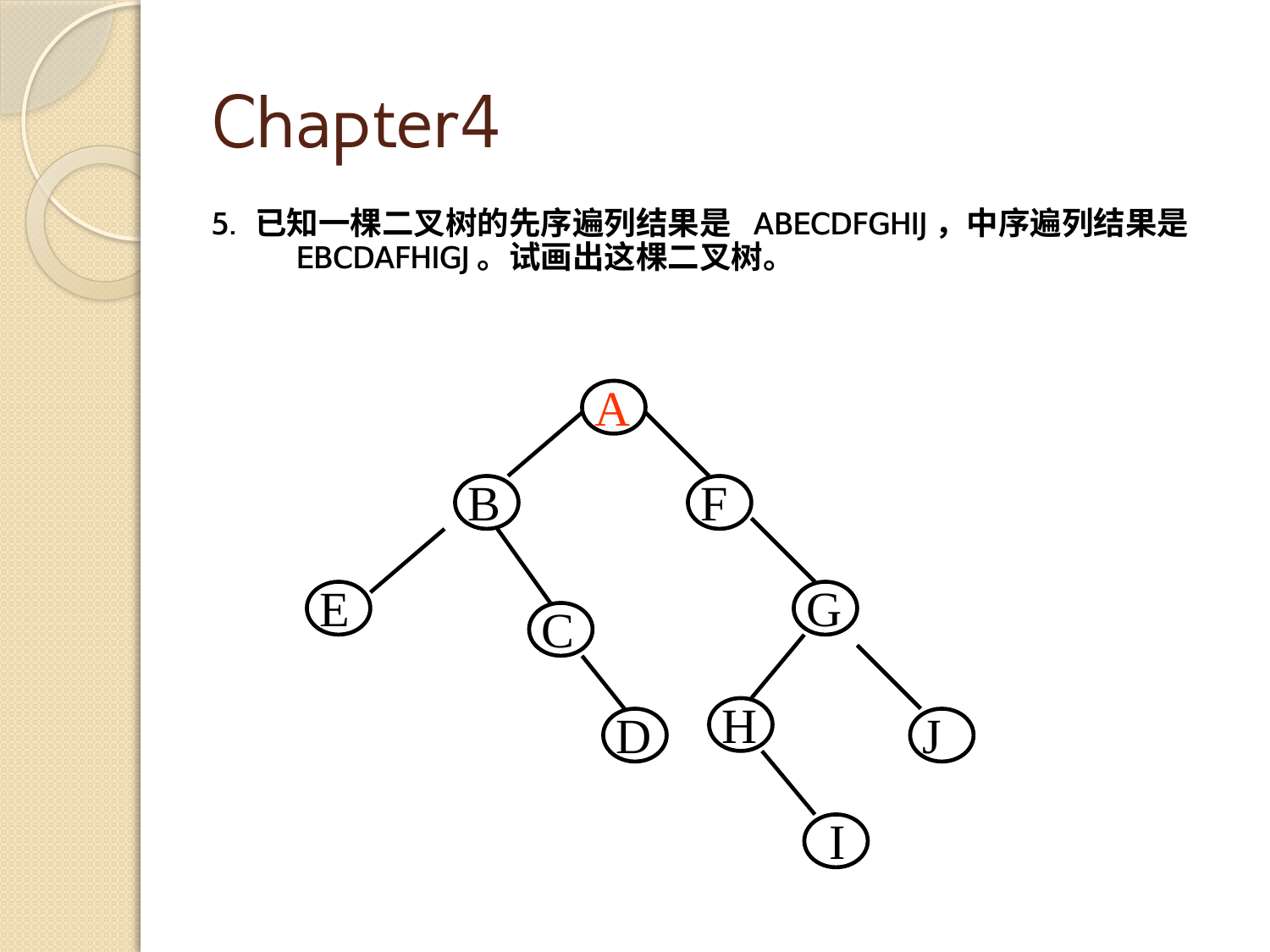

# Chapter4
5. 已知一棵二叉树的先序遍列结果是  ABECDFGHIJ，中序遍列结果是  EBCDAFHIGJ。试画出这棵二叉树。
A

B

F

E

G

C

H

D

J

 I